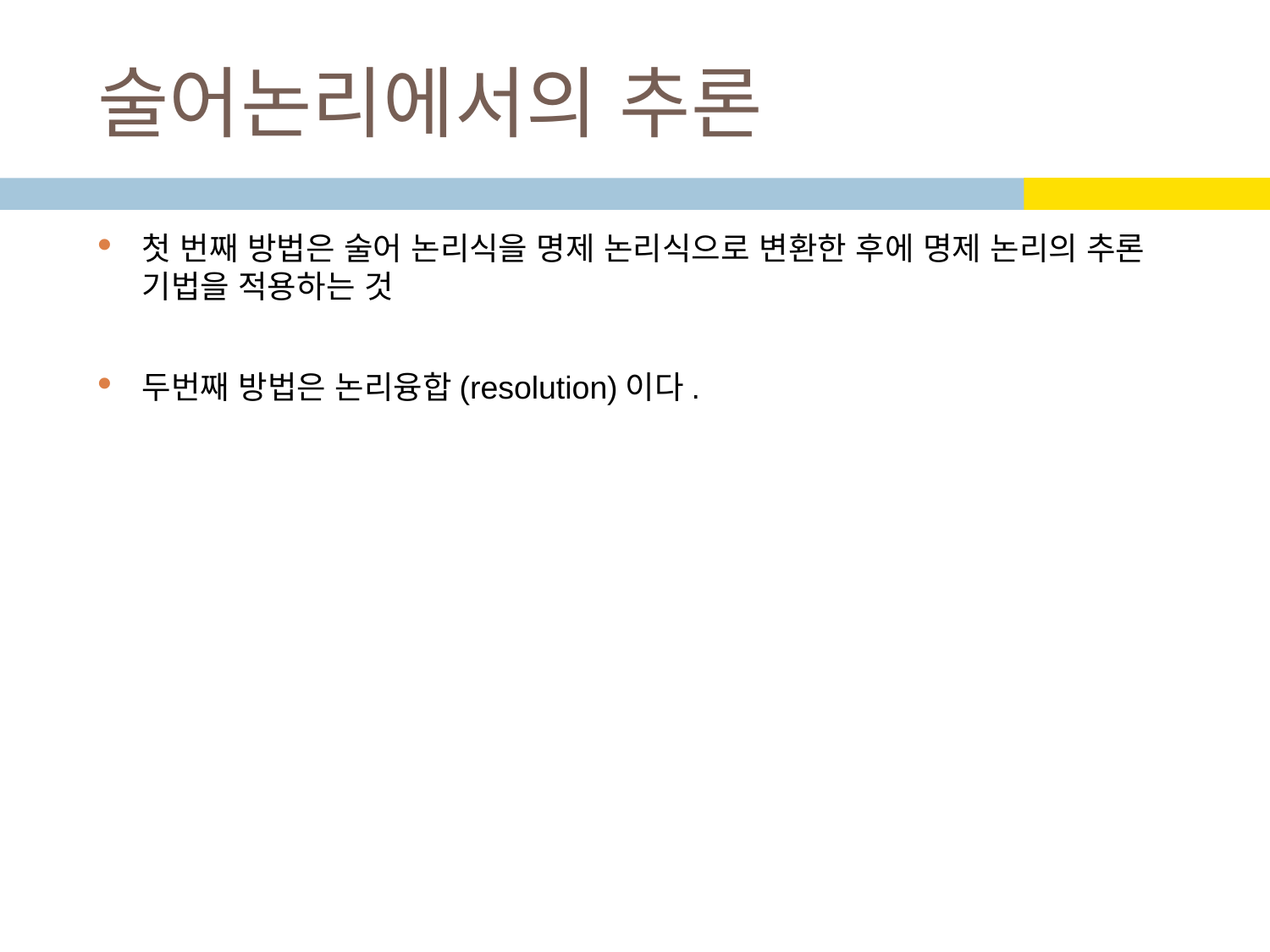

# 술어논리에서의 추론
첫 번째 방법은 술어 논리식을 명제 논리식으로 변환한 후에 명제 논리의 추론 기법을 적용하는 것

두번째 방법은 논리융합(resolution)이다.